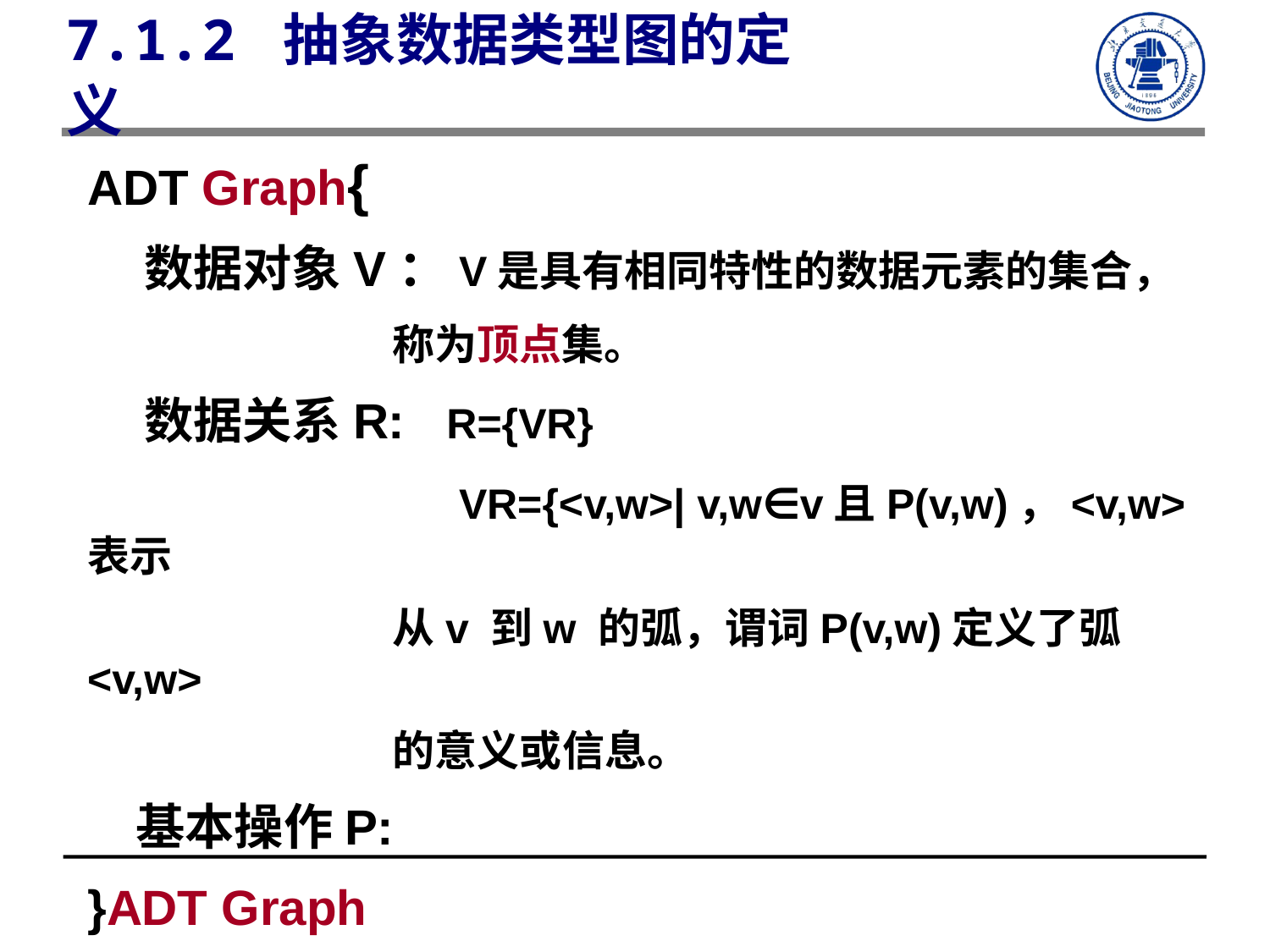

7.1.2 抽象数据类型图的定义
ADT Graph{
    数据对象V：V是具有相同特性的数据元素的集合，
                               称为顶点集。
    数据关系R:   R={VR}
                           VR={<v,w>| v,w∈v且P(v,w)，<v,w> 表示
                               从v 到w 的弧，谓词P(v,w)定义了弧<v,w>
                               的意义或信息。
    基本操作P:
}ADT Graph